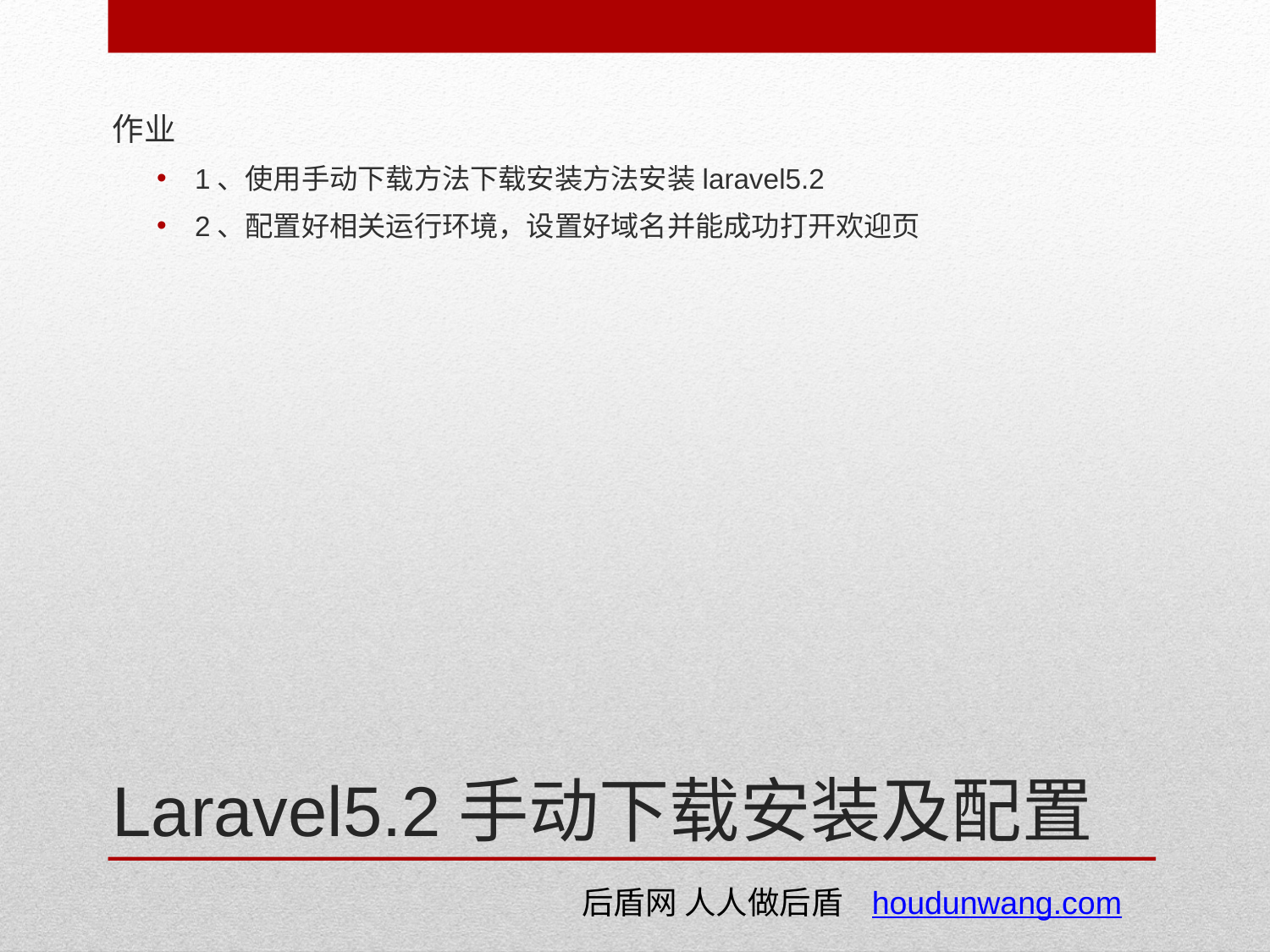

作业
1、使用手动下载方法下载安装方法安装laravel5.2
2、配置好相关运行环境，设置好域名并能成功打开欢迎页
Laravel5.2手动下载安装及配置